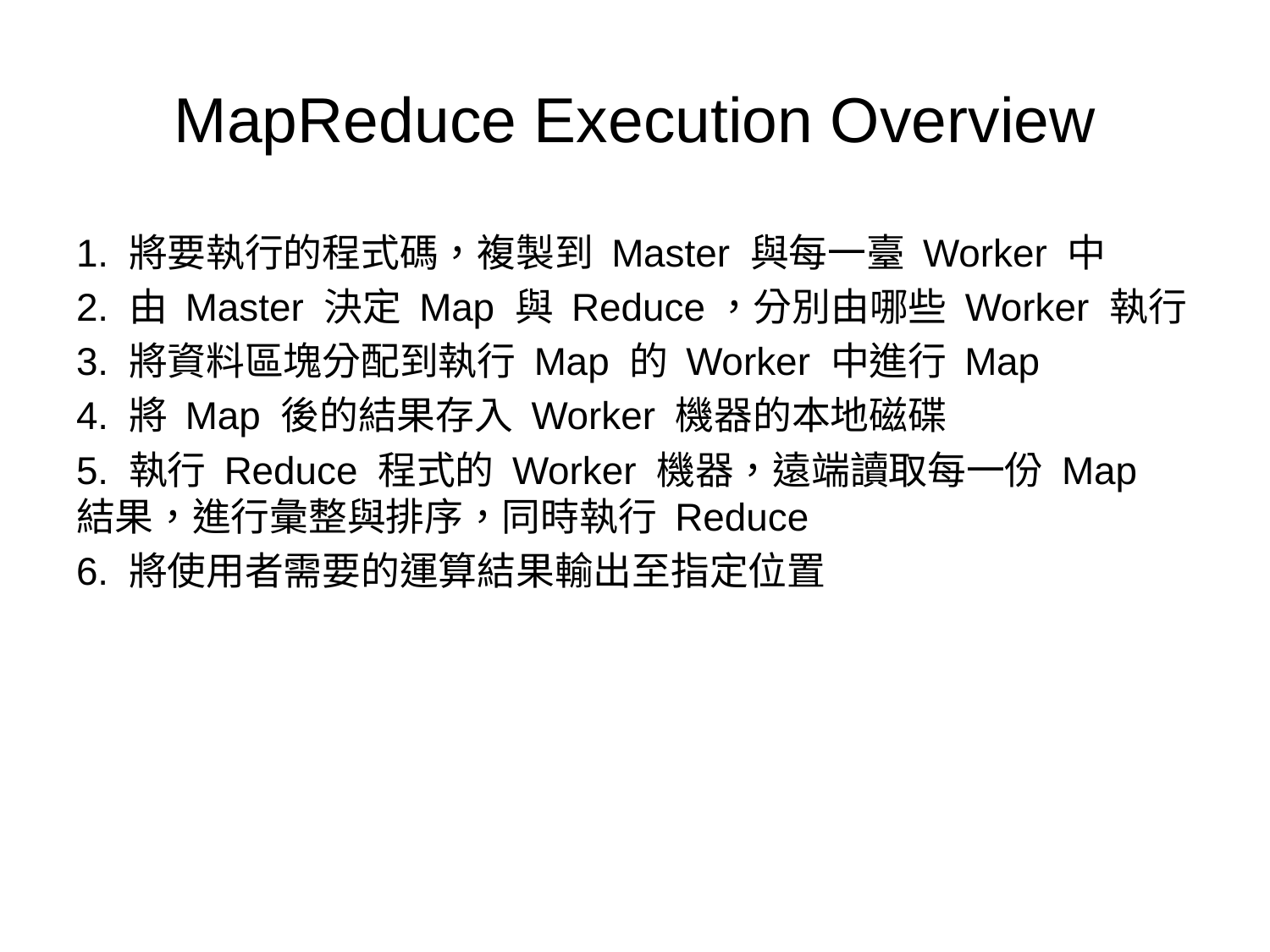

# MapReduce Execution Overview
1. 將要執行的程式碼，複製到 Master 與每一臺 Worker 中
2. 由 Master 決定 Map 與 Reduce，分別由哪些 Worker 執行
3. 將資料區塊分配到執行 Map 的 Worker 中進行 Map
4. 將 Map 後的結果存入 Worker 機器的本地磁碟
5. 執行 Reduce 程式的 Worker 機器，遠端讀取每一份 Map 結果，進行彙整與排序，同時執行 Reduce
6. 將使用者需要的運算結果輸出至指定位置